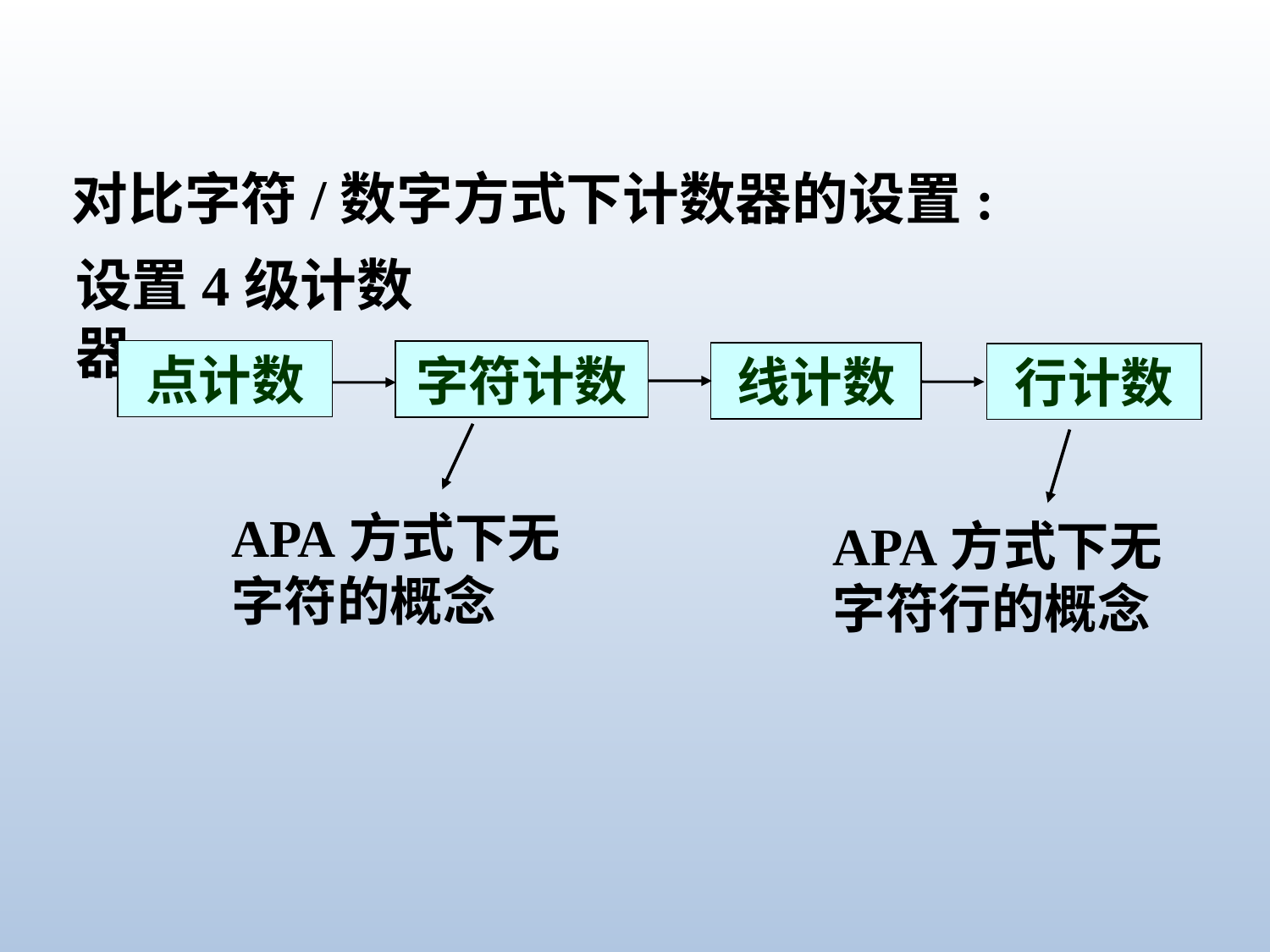

对比字符/数字方式下计数器的设置:
设置4级计数器:
点计数
字符计数
线计数
行计数

APA方式下无字符的概念
APA方式下无字符行的概念